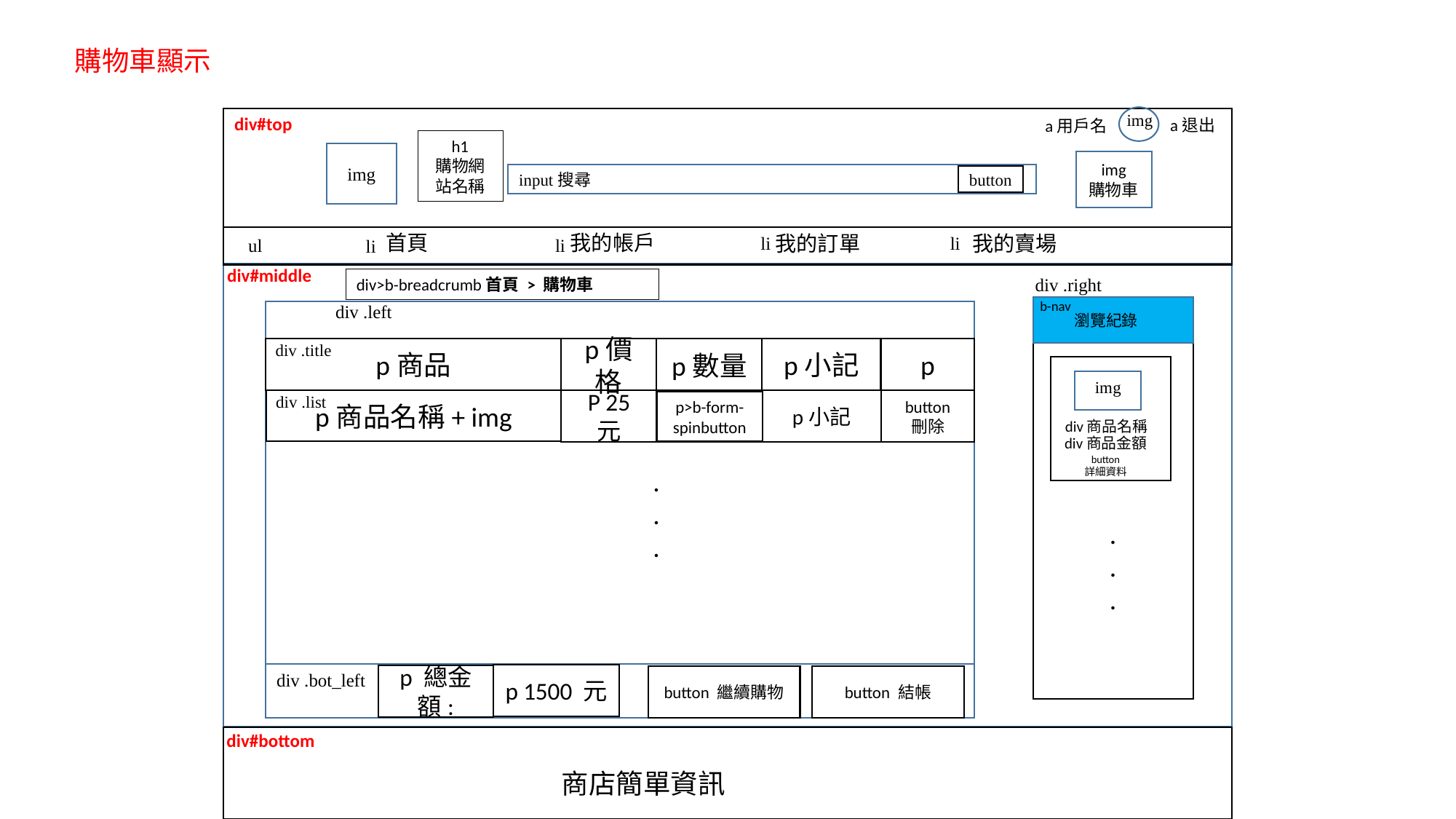

購物車顯示
img
div#top

a退出
a用戶名
h1
購物網站名稱
img
img
購物車
input搜尋
button
首頁
我的帳戶
我的訂單
我的賣場
li
li

li
ul
li
div#middle

div .right
div>b-breadcrumb首頁 > 購物車
b-nav
div .left

瀏覽紀錄
div .title
p小記
p商品
p
p價格
p數量

img
div .list
p商品名稱+ img
P 25 元
button
刪除
p小記
p>b-form-spinbutton
div商品名稱
div商品金額
button
詳細資料
.
.
.

.
.
.

div .bot_left

p 1500 元
p 總金額:
button 結帳
button 繼續購物
div#bottom

商店簡單資訊